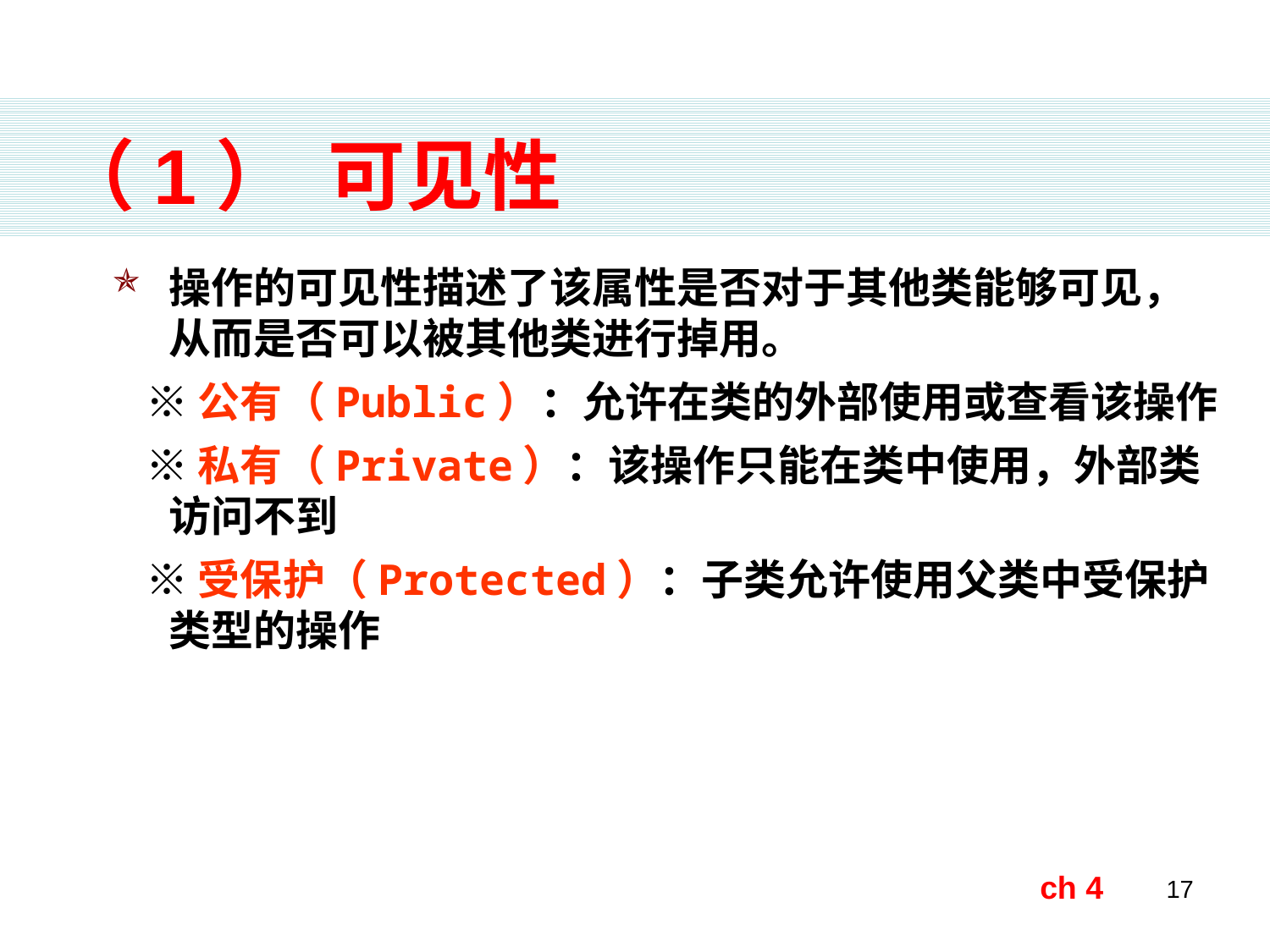

（1）  可见性
操作的可见性描述了该属性是否对于其他类能够可见，从而是否可以被其他类进行掉用。
    ※公有（Public）：允许在类的外部使用或查看该操作
    ※私有（Private）：该操作只能在类中使用，外部类访问不到
    ※受保护（Protected）：子类允许使用父类中受保护类型的操作
ch 4
17